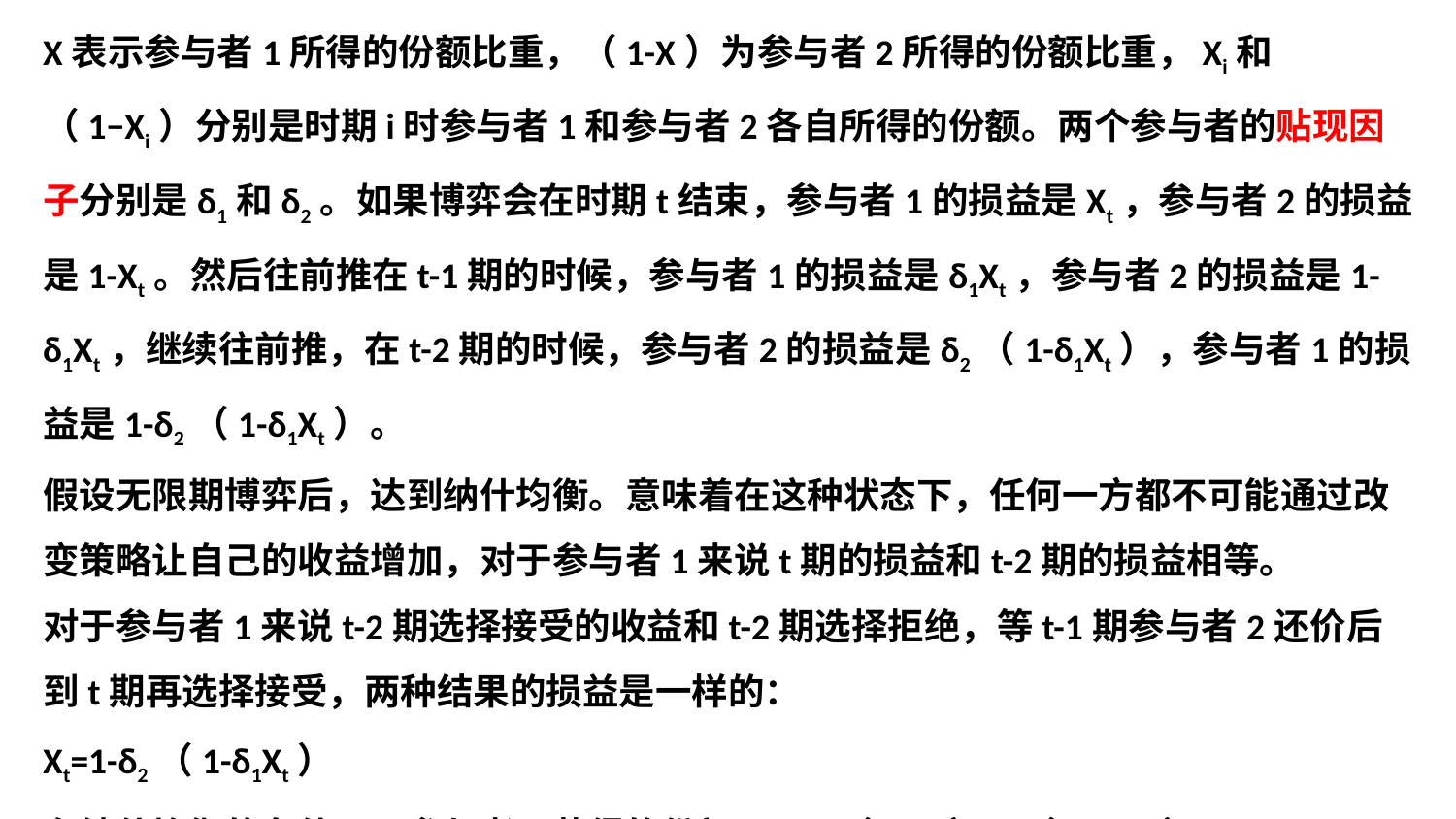

X表示参与者1所得的份额比重，（1-X）为参与者2所得的份额比重，Xi和（1−Xi）分别是时期i时参与者1和参与者2各自所得的份额。两个参与者的贴现因子分别是δ1和δ2。如果博弈会在时期t结束，参与者1的损益是Xt，参与者2的损益是1-Xt。然后往前推在t-1期的时候，参与者1的损益是δ1Xt，参与者2的损益是1-δ1Xt，继续往前推，在t-2期的时候，参与者2的损益是δ2（1-δ1Xt），参与者1的损益是1-δ2（1-δ1Xt）。
假设无限期博弈后，达到纳什均衡。意味着在这种状态下，任何一方都不可能通过改变策略让自己的收益增加，对于参与者1来说t期的损益和t-2期的损益相等。
对于参与者1来说t-2期选择接受的收益和t-2期选择拒绝，等t-1期参与者2还价后到t期再选择接受，两种结果的损益是一样的：
Xt=1-δ2（1-δ1Xt）
在纳什均衡的条件下，参与者1获得的份额：X*=（1-δ2）/（1-δ1δ2）。
其中δ1和δ2就是双方的贴现因子。